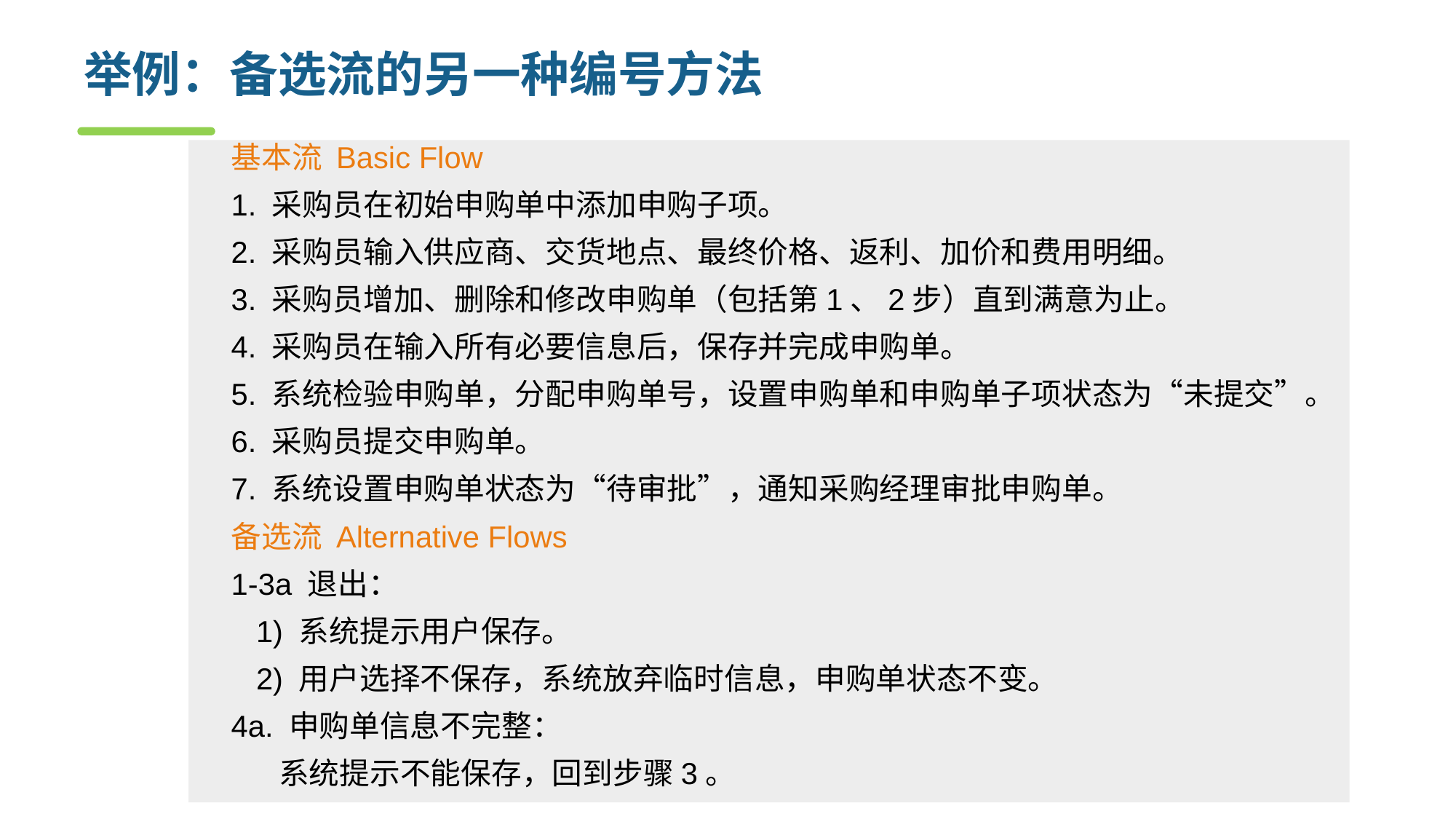

# 举例：备选流的另一种编号方法
基本流 Basic Flow
1. 采购员在初始申购单中添加申购子项。
2. 采购员输入供应商、交货地点、最终价格、返利、加价和费用明细。
3. 采购员增加、删除和修改申购单（包括第1、2步）直到满意为止。
4. 采购员在输入所有必要信息后，保存并完成申购单。
5. 系统检验申购单，分配申购单号，设置申购单和申购单子项状态为“未提交”。
6. 采购员提交申购单。
7. 系统设置申购单状态为“待审批”，通知采购经理审批申购单。

备选流 Alternative Flows
1-3a 退出：
   1) 系统提示用户保存。
   2) 用户选择不保存，系统放弃临时信息，申购单状态不变。
4a. 申购单信息不完整：
      系统提示不能保存，回到步骤3。

71